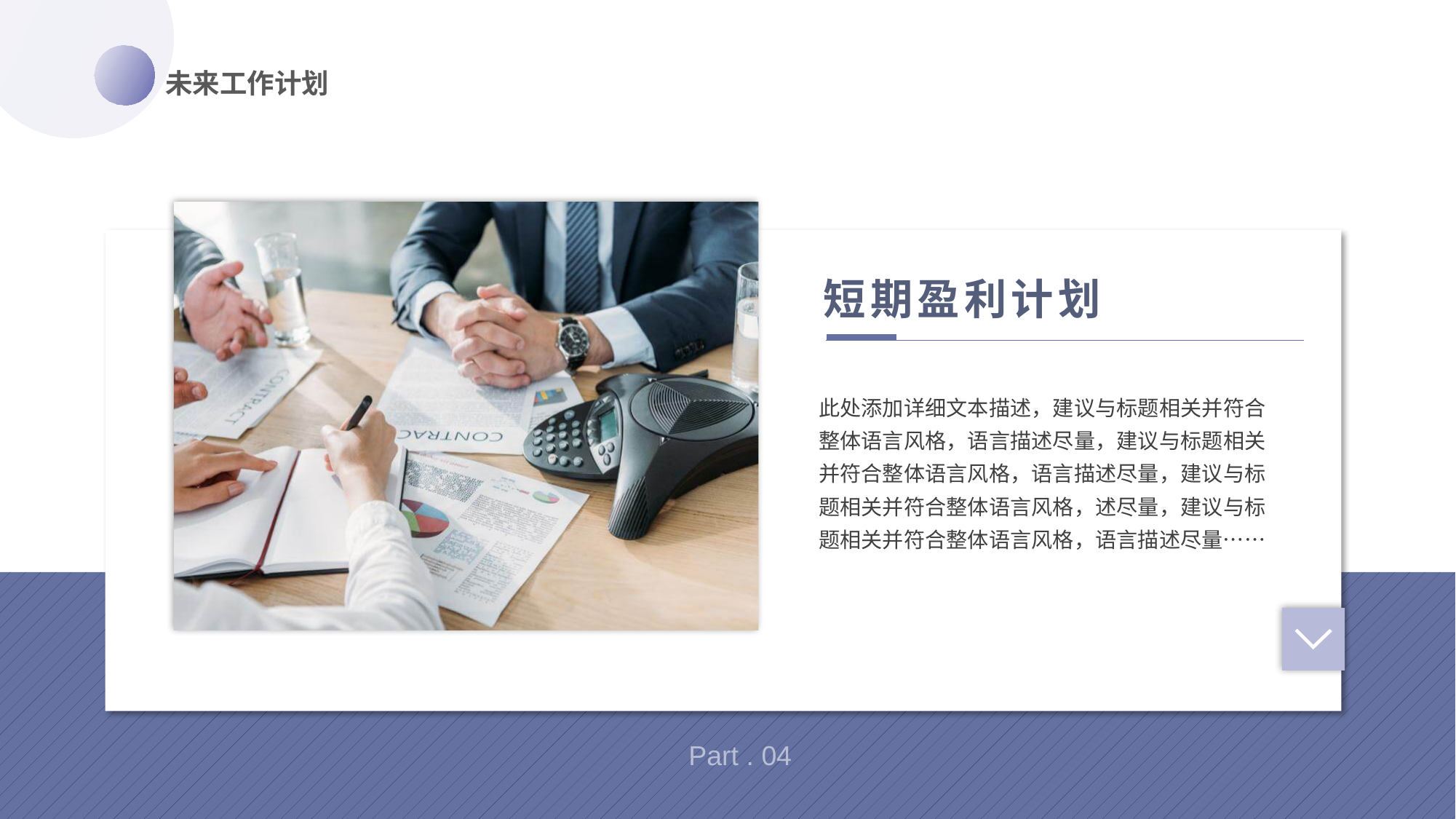

未来工作计划

短期盈利计划
此处添加详细文本描述，建议与标题相关并符合整体语言风格，语言描述尽量，建议与标题相关并符合整体语言风格，语言描述尽量，建议与标题相关并符合整体语言风格，述尽量，建议与标题相关并符合整体语言风格，语言描述尽量……

Part . 04